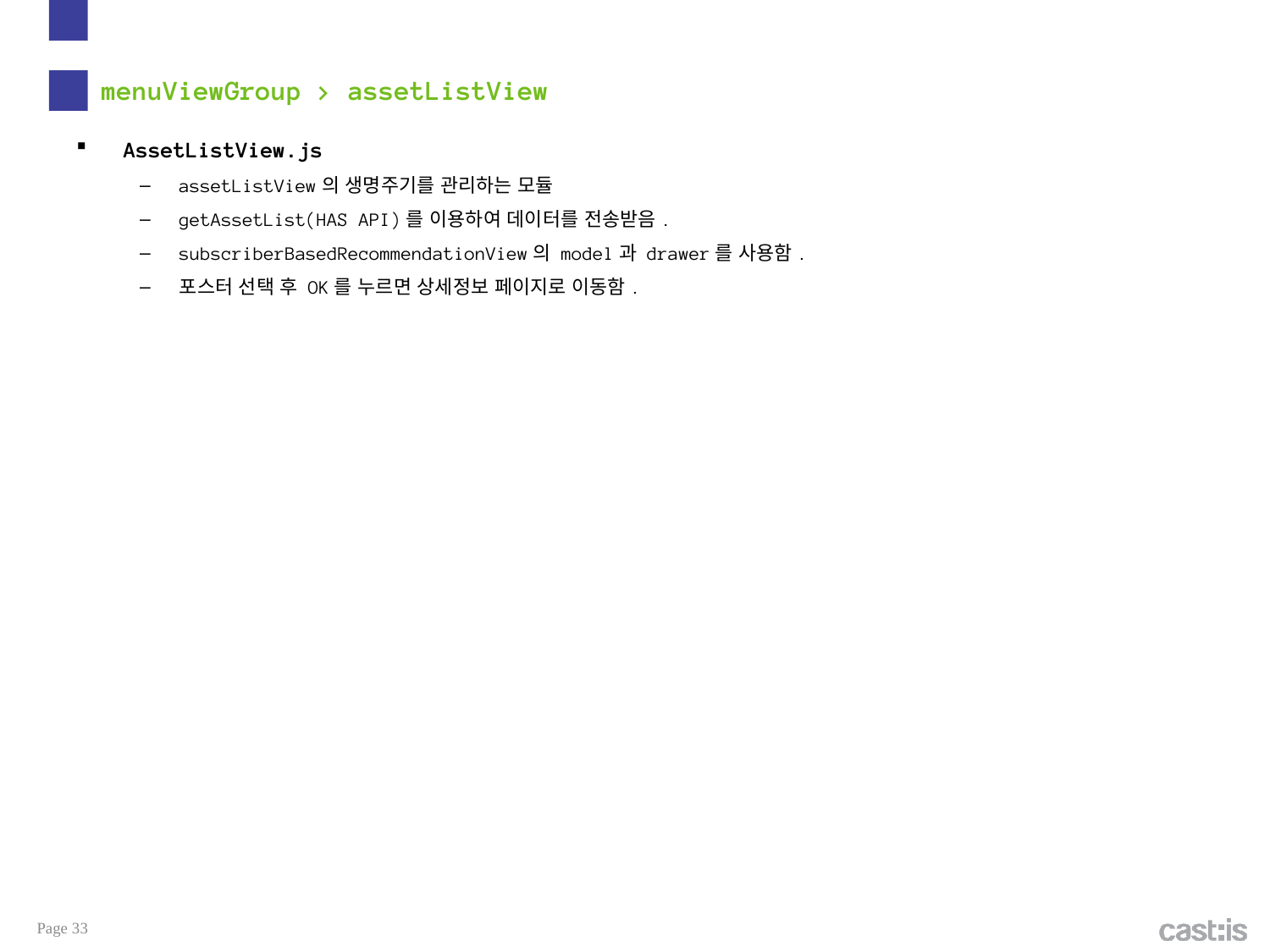

# menuViewGroup > assetListView
AssetListView.js
assetListView의 생명주기를 관리하는 모듈
getAssetList(HAS API)를 이용하여 데이터를 전송받음.
subscriberBasedRecommendationView의 model과 drawer를 사용함.
포스터 선택 후 OK를 누르면 상세정보 페이지로 이동함.

Page 33